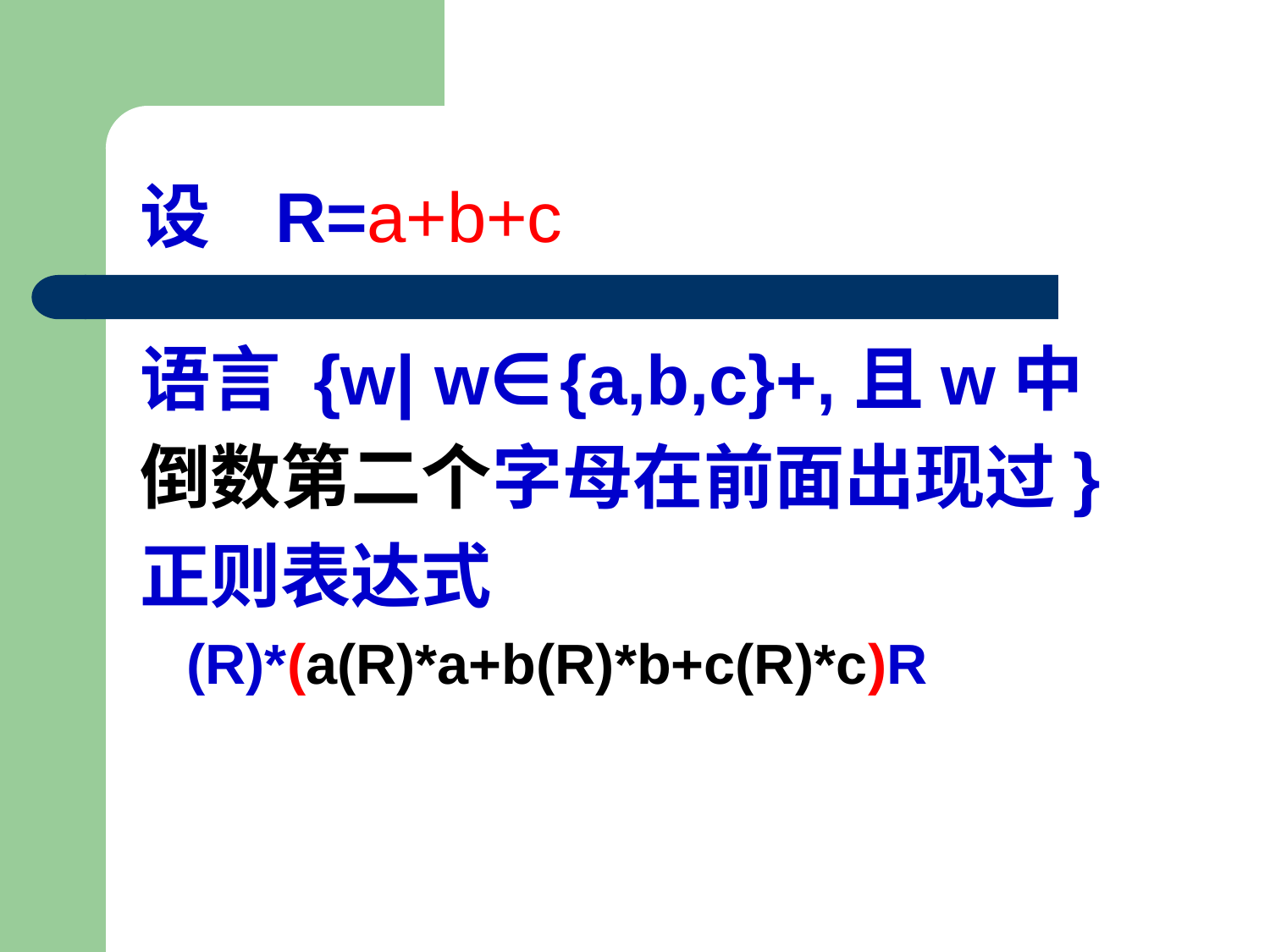

# 设   R=a+b+c
语言 {w| w∈{a,b,c}+,且w中
倒数第二个字母在前面出现过}
正则表达式
   (R)*(a(R)*a+b(R)*b+c(R)*c)R